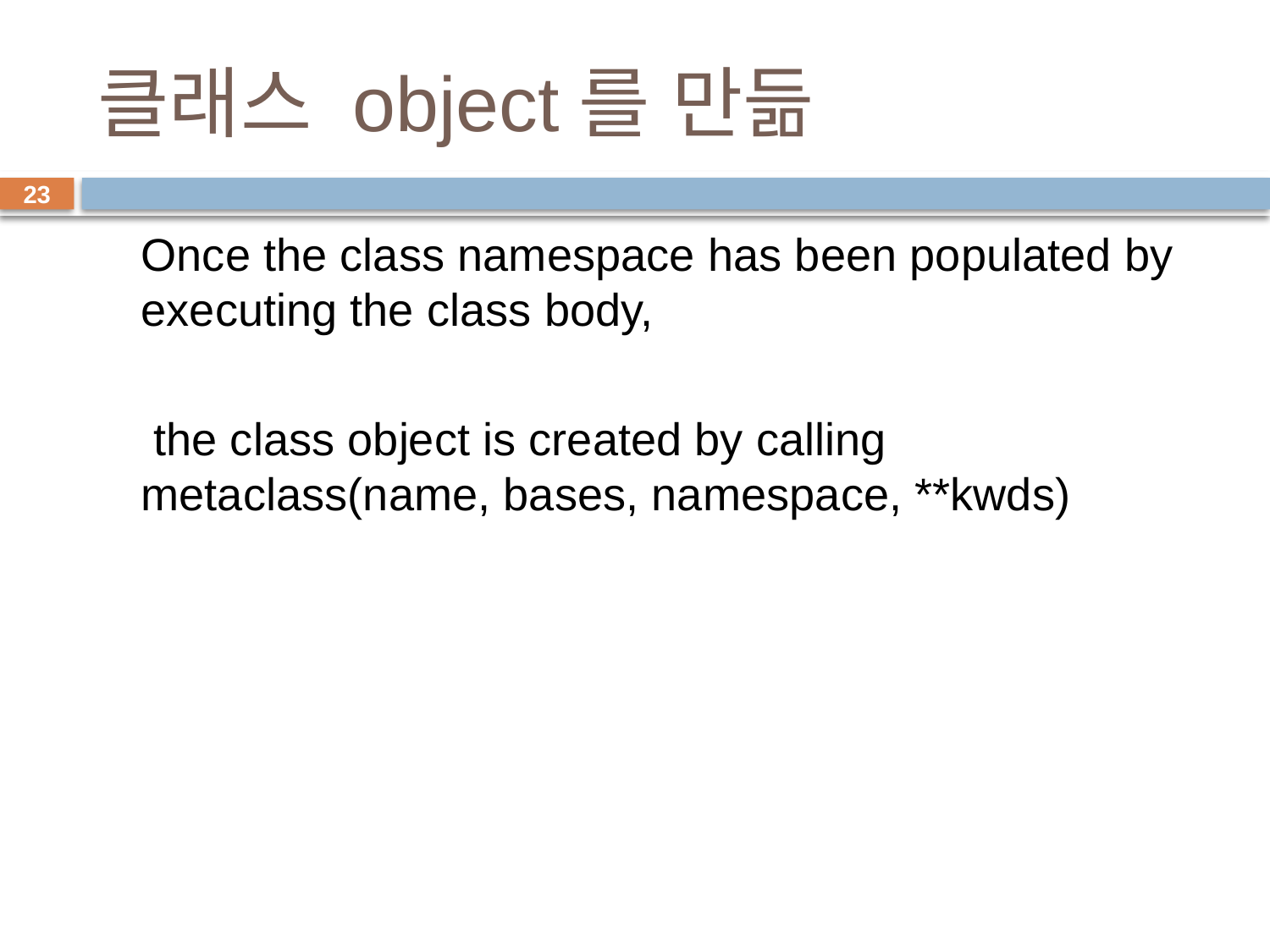

# 클래스 object를 만듦
23
Once the class namespace has been populated by executing the class body,

 the class object is created by calling  metaclass(name, bases, namespace, **kwds)